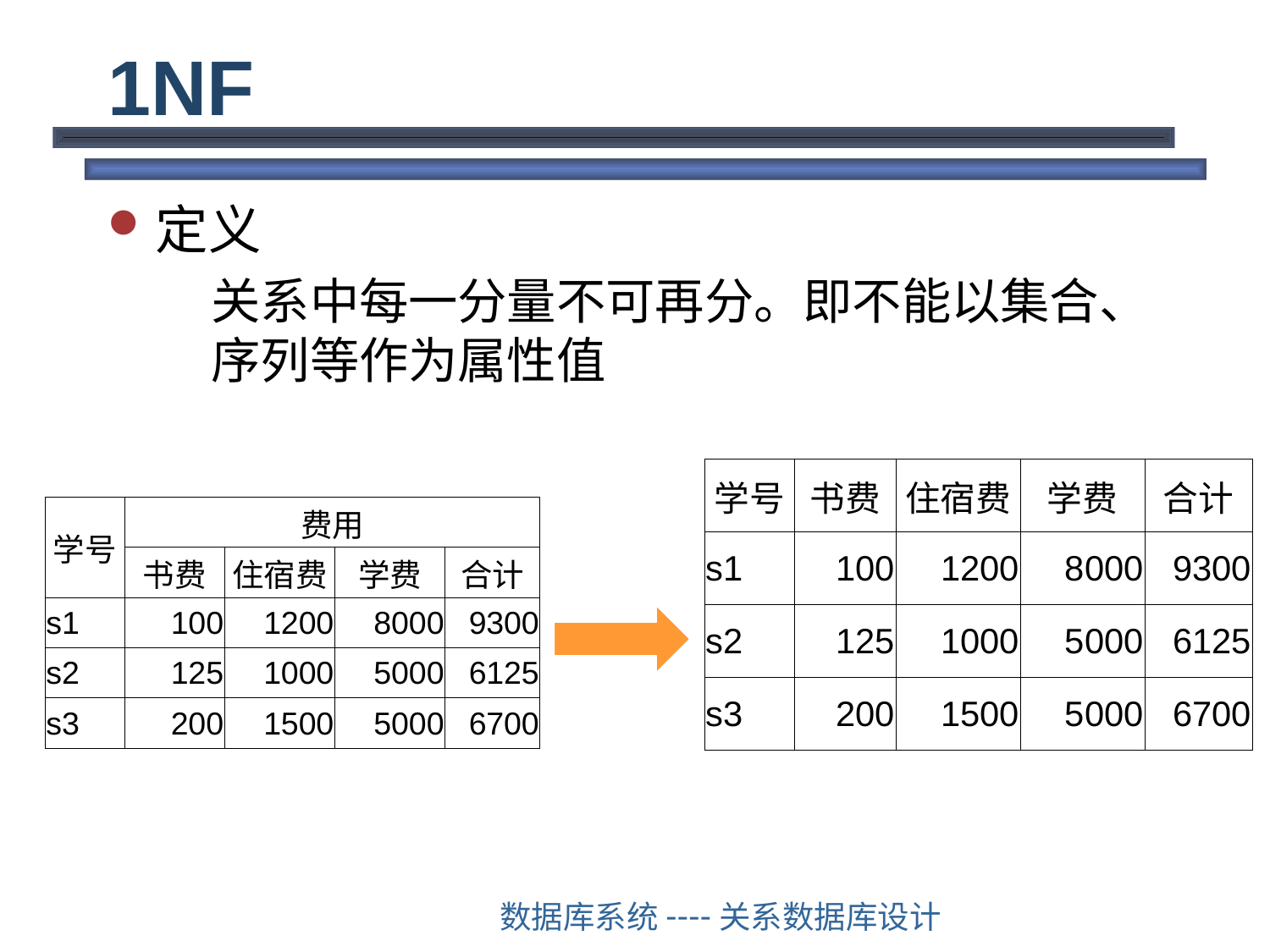

# 1NF
定义
	关系中每一分量不可再分。即不能以集合、序列等作为属性值
| 学号 | 书费 | 住宿费 | 学费 | 合计 |
| --- | --- | --- | --- | --- |
| s1 | 100 | 1200 | 8000 | 9300 |
| s2 | 125 | 1000 | 5000 | 6125 |
| s3 | 200 | 1500 | 5000 | 6700 |
| 学号 | 费用 |  |  |  |
| --- | --- | --- | --- | --- |
|  | 书费 | 住宿费 | 学费 | 合计 |
| s1 | 100 | 1200 | 8000 | 9300 |
| s2 | 125 | 1000 | 5000 | 6125 |
| s3 | 200 | 1500 | 5000 | 6700 |

数据库系统----关系数据库设计